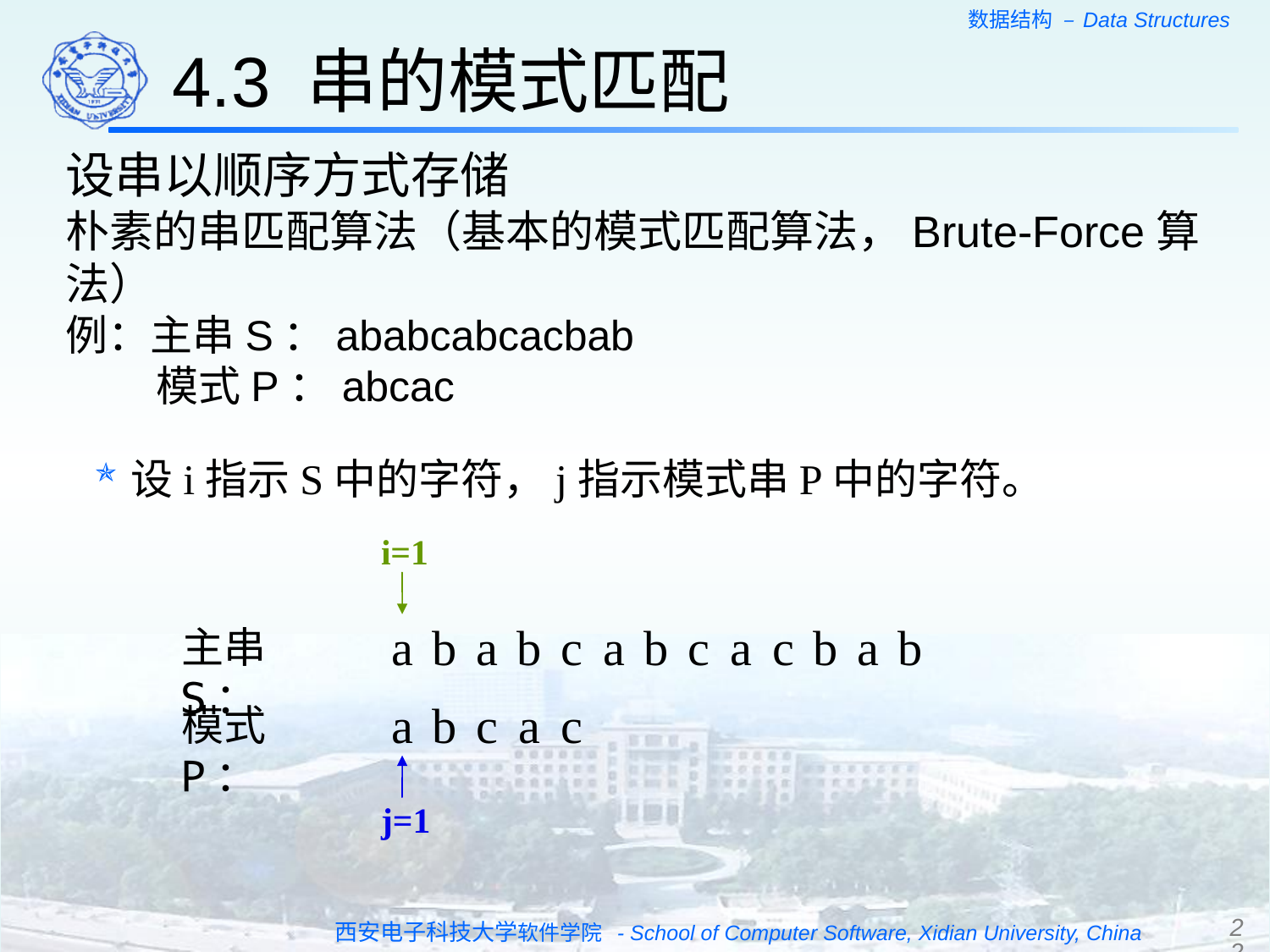

4.3 串的模式匹配
设串以顺序方式存储
朴素的串匹配算法（基本的模式匹配算法，Brute-Force算法）
例：主串S：ababcabcacbab
  　  模式P：abcac
设i指示S中的字符，j指示模式串P中的字符。
i=1

主串S：
a
b
a
b
c
a
b
c
a
c
b
a
b
模式P：
a
b
c
a
c

j=1
22